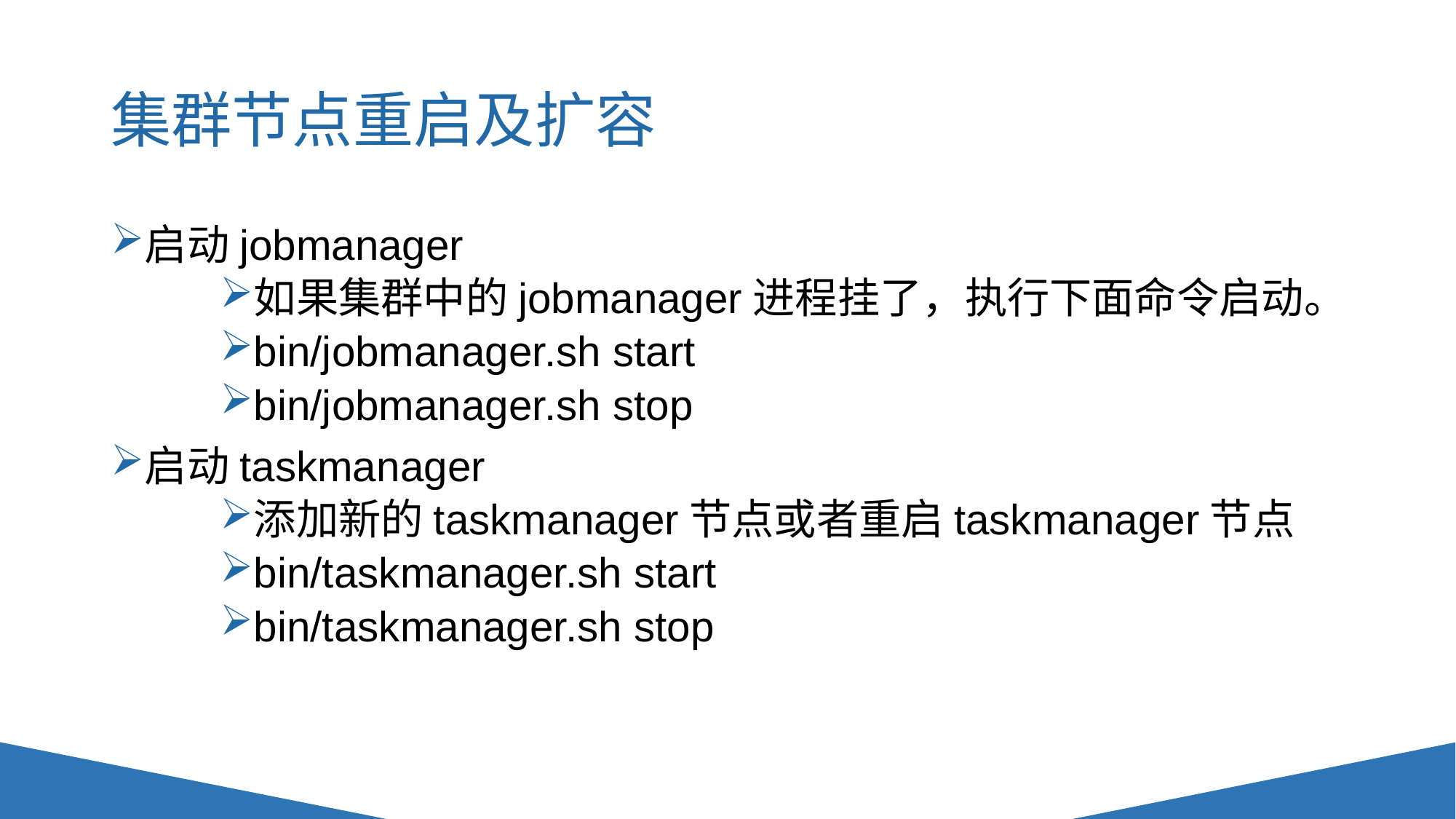

# 集群节点重启及扩容
启动jobmanager
如果集群中的jobmanager进程挂了，执行下面命令启动。
bin/jobmanager.sh start
bin/jobmanager.sh stop
启动taskmanager
添加新的taskmanager节点或者重启taskmanager节点
bin/taskmanager.sh start
bin/taskmanager.sh stop